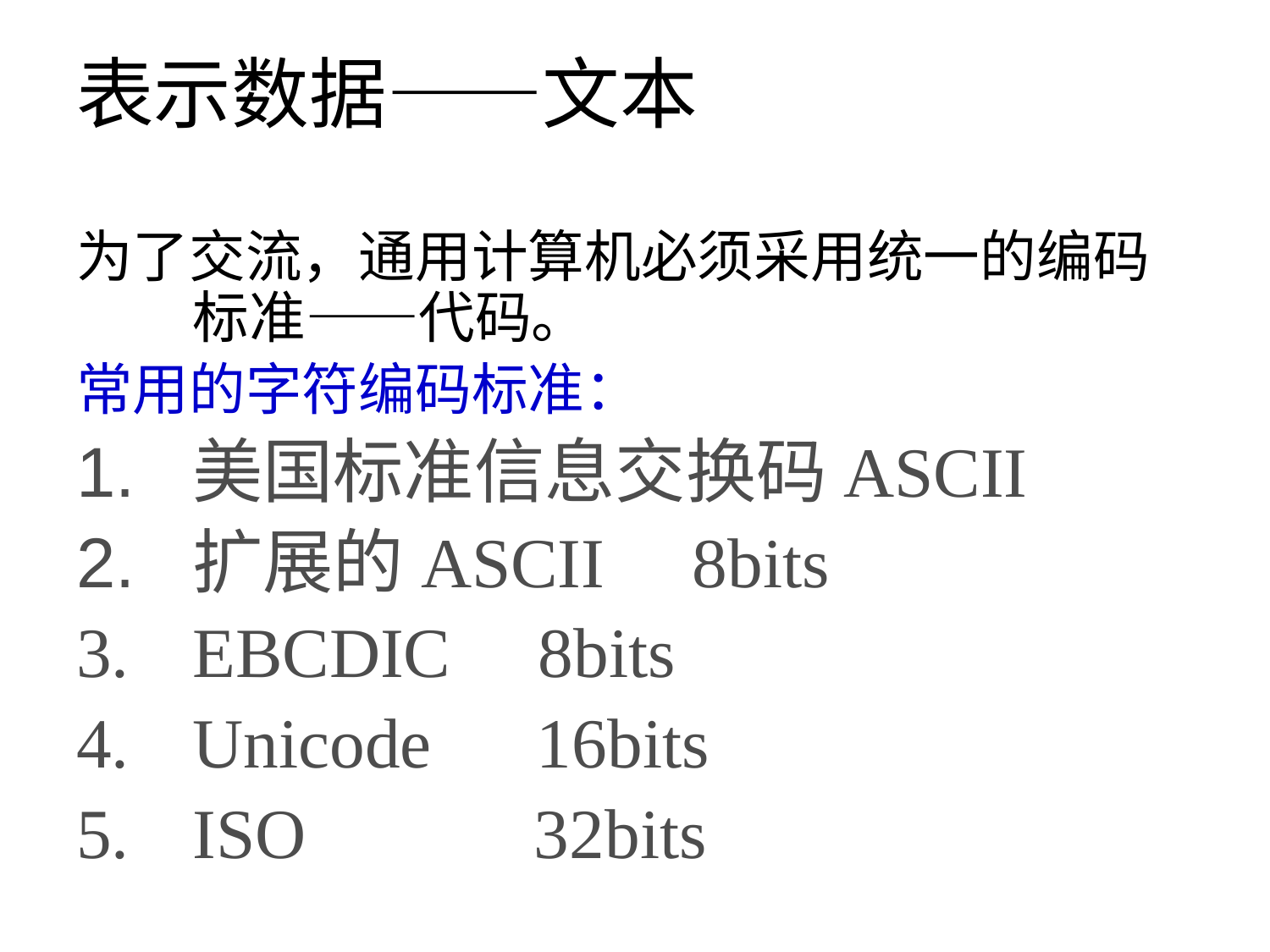

# 表示数据——文本
为了交流，通用计算机必须采用统一的编码标准——代码。
常用的字符编码标准：
美国标准信息交换码ASCII
扩展的ASCII     8bits
EBCDIC     8bits
Unicode      16bits
ISO             32bits